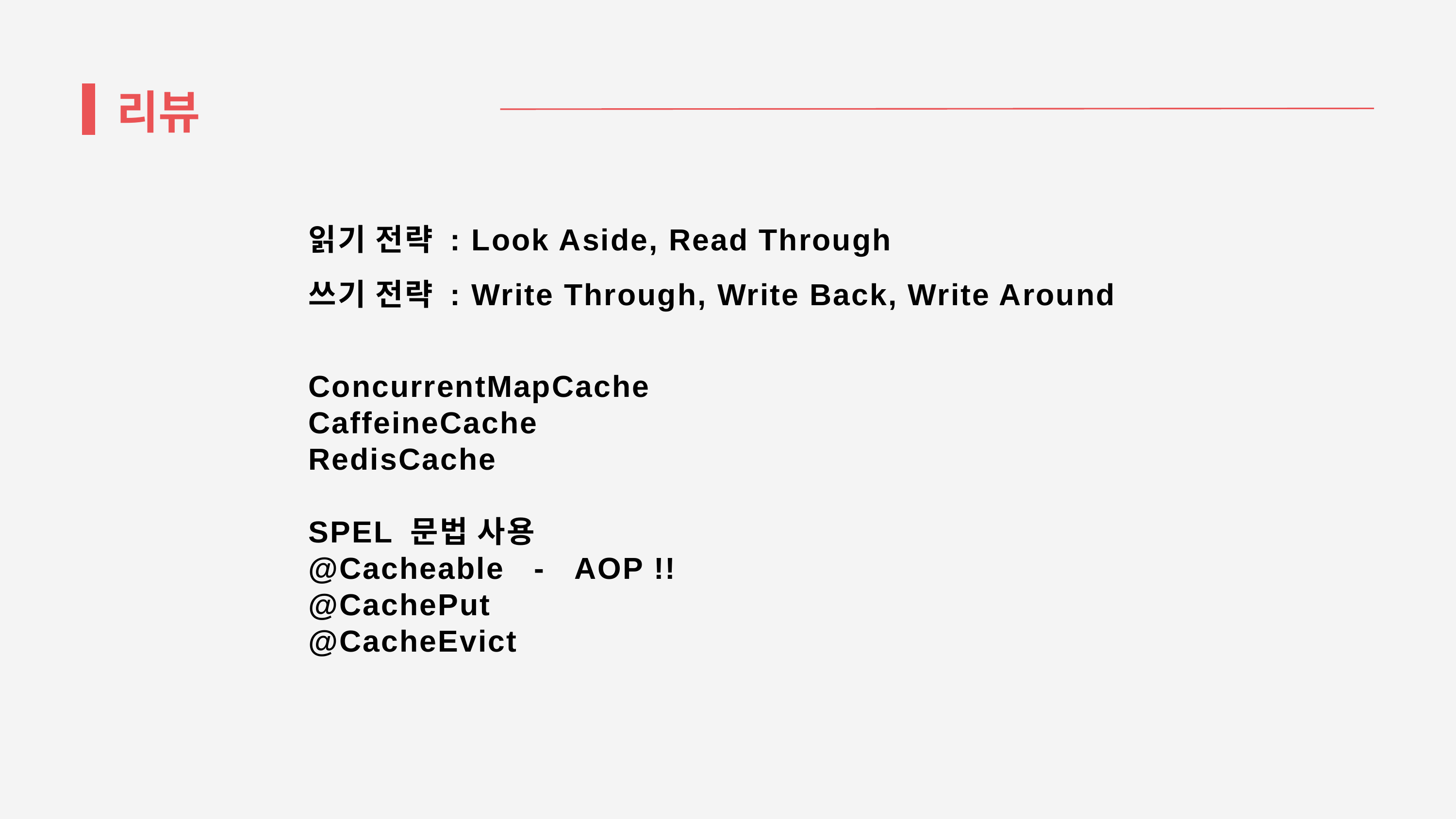

리뷰

읽기 전략 : Look Aside, Read Through
쓰기 전략 : Write Through, Write Back, Write Around
ConcurrentMapCache
CaffeineCache
RedisCache
SPEL 문법 사용
@Cacheable   -   AOP !!
@CachePut
@CacheEvict